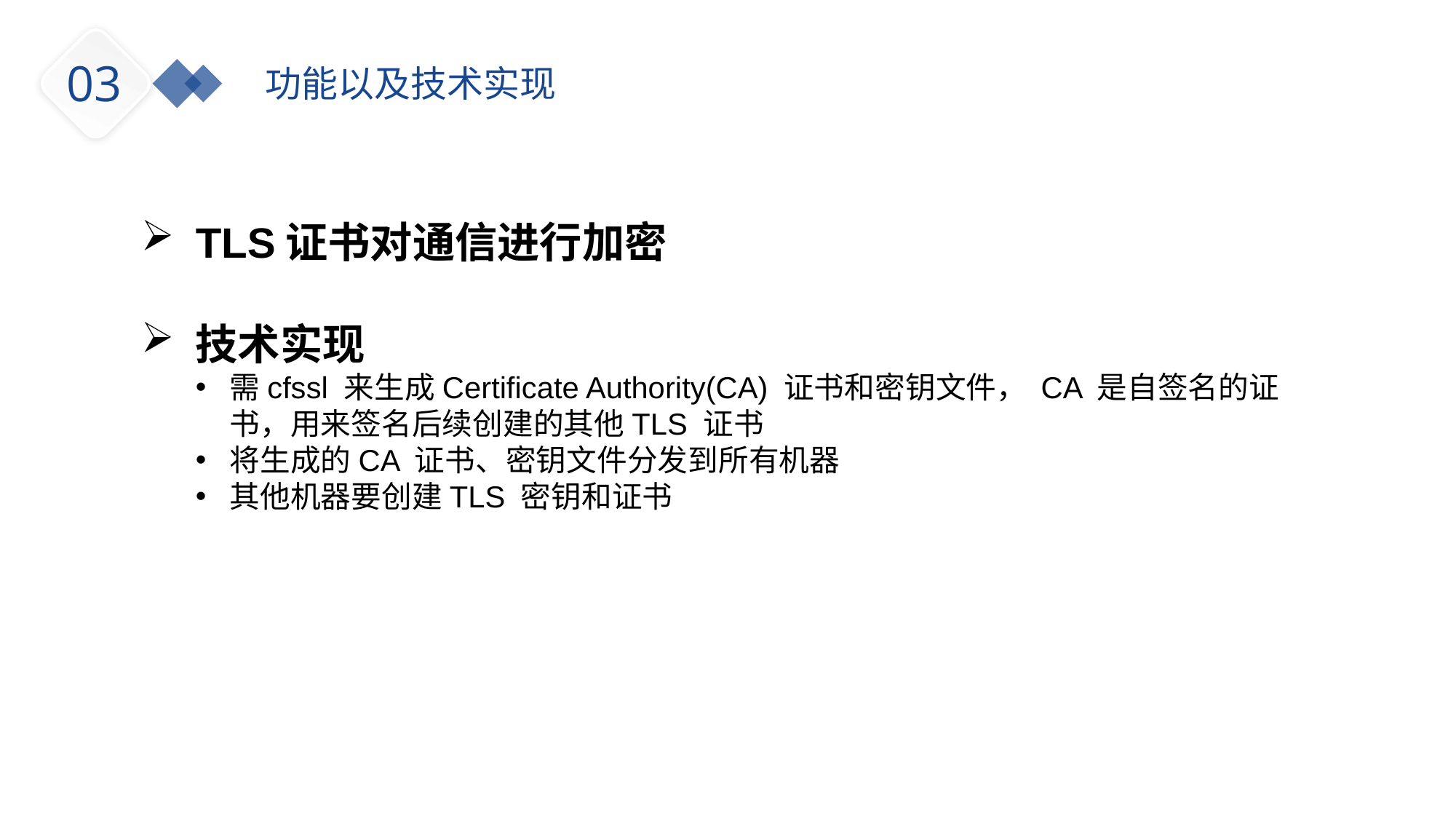

03
功能以及技术实现

TLS证书对通信进行加密

技术实现
需cfssl 来生成Certificate Authority(CA) 证书和密钥文件， CA 是自签名的证书，用来签名后续创建的其他TLS 证书
将生成的CA 证书、密钥文件分发到所有机器
其他机器要创建TLS 密钥和证书